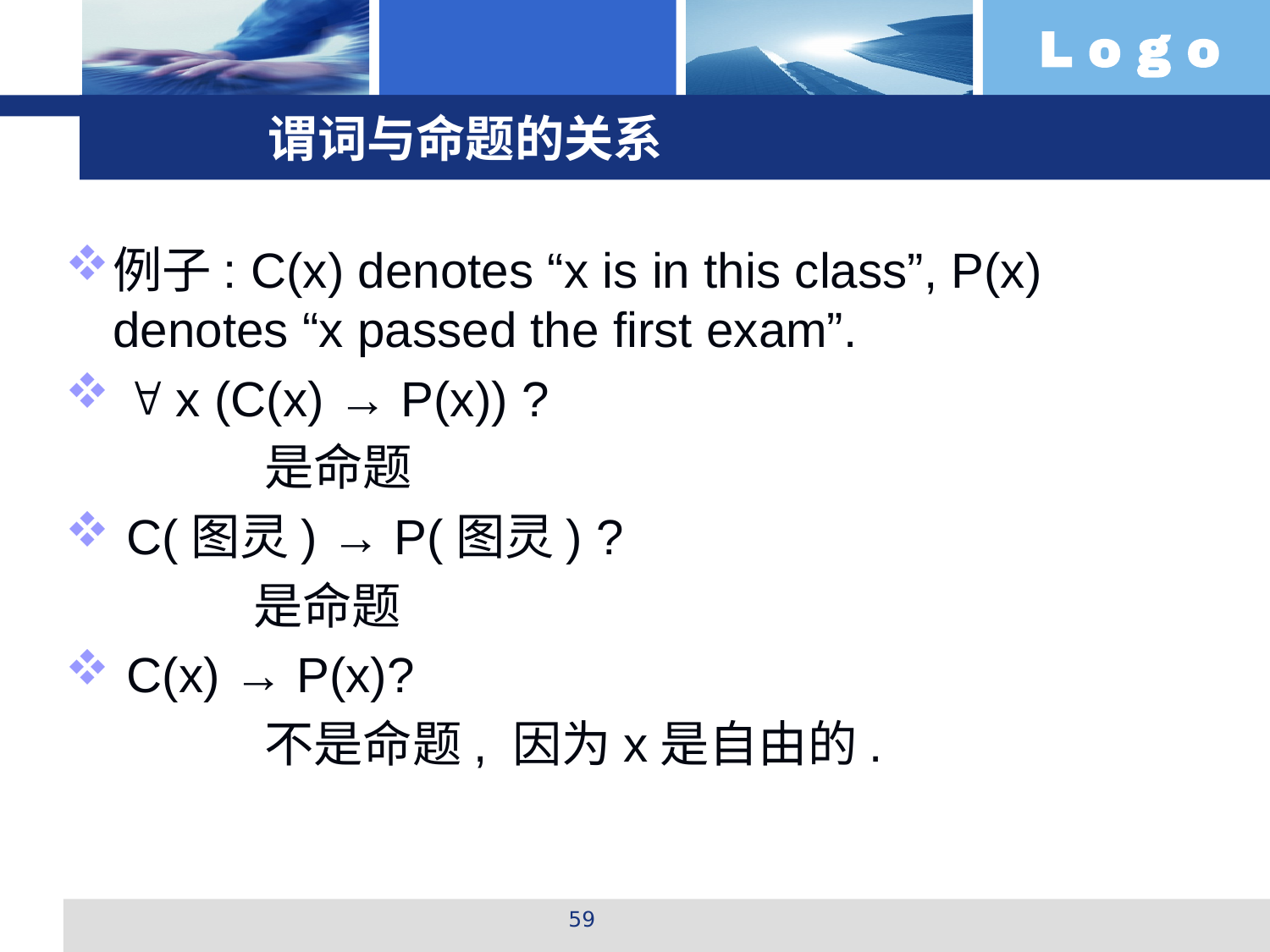

谓词与命题的关系
例子: C(x) denotes “x is in this class”, P(x) denotes “x passed the first exam”.
 ∀ x (C(x) → P(x)) ?
                 是命题
 C(图灵) → P(图灵) ?
                是命题
 C(x) → P(x)?
                 不是命题, 因为x是自由的.

59